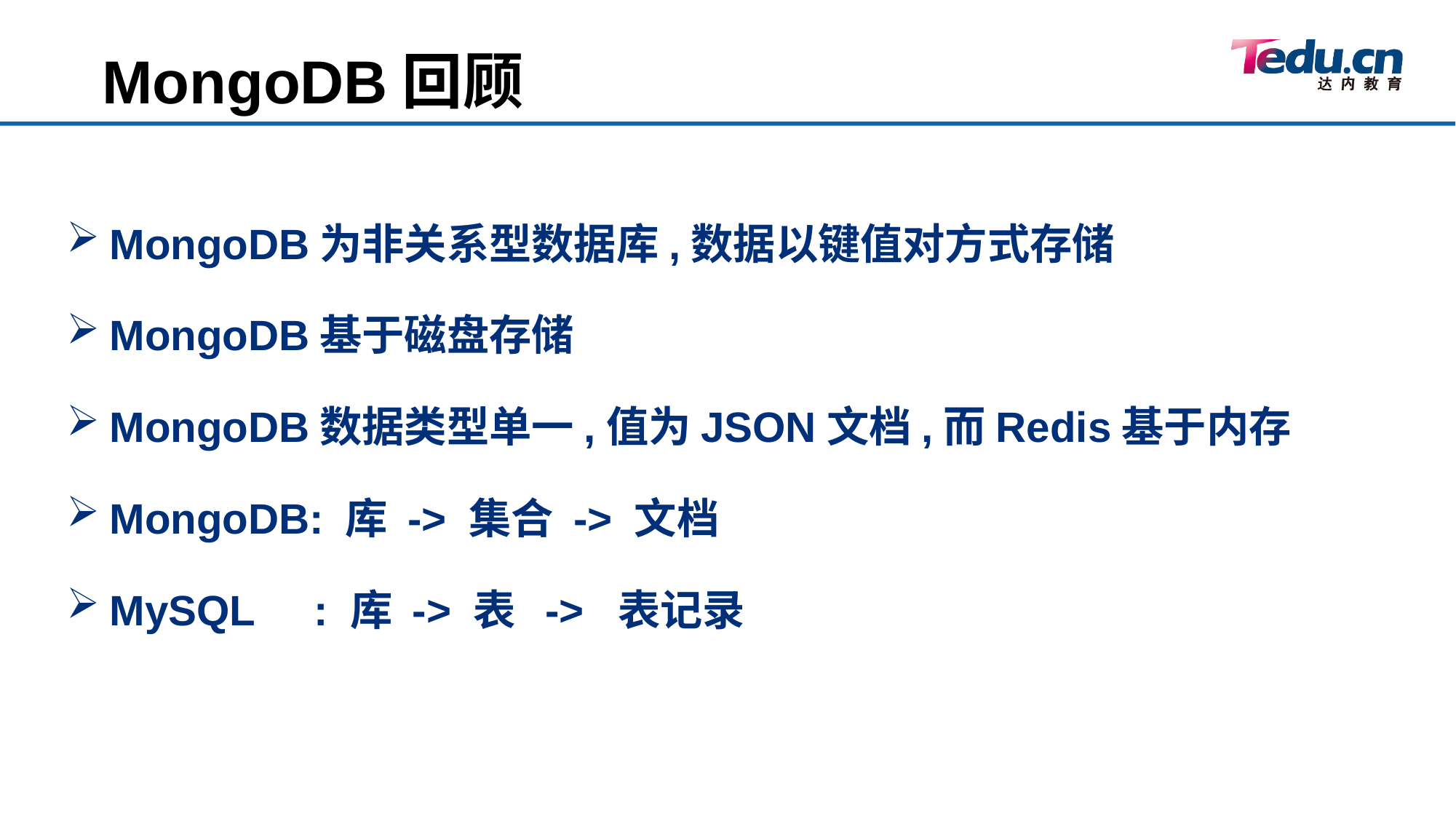

MongoDB回顾
MongoDB为非关系型数据库,数据以键值对方式存储
MongoDB基于磁盘存储
MongoDB数据类型单一,值为JSON文档,而Redis基于内存
MongoDB: 库 -> 集合 -> 文档
MySQL     : 库 -> 表  ->  表记录